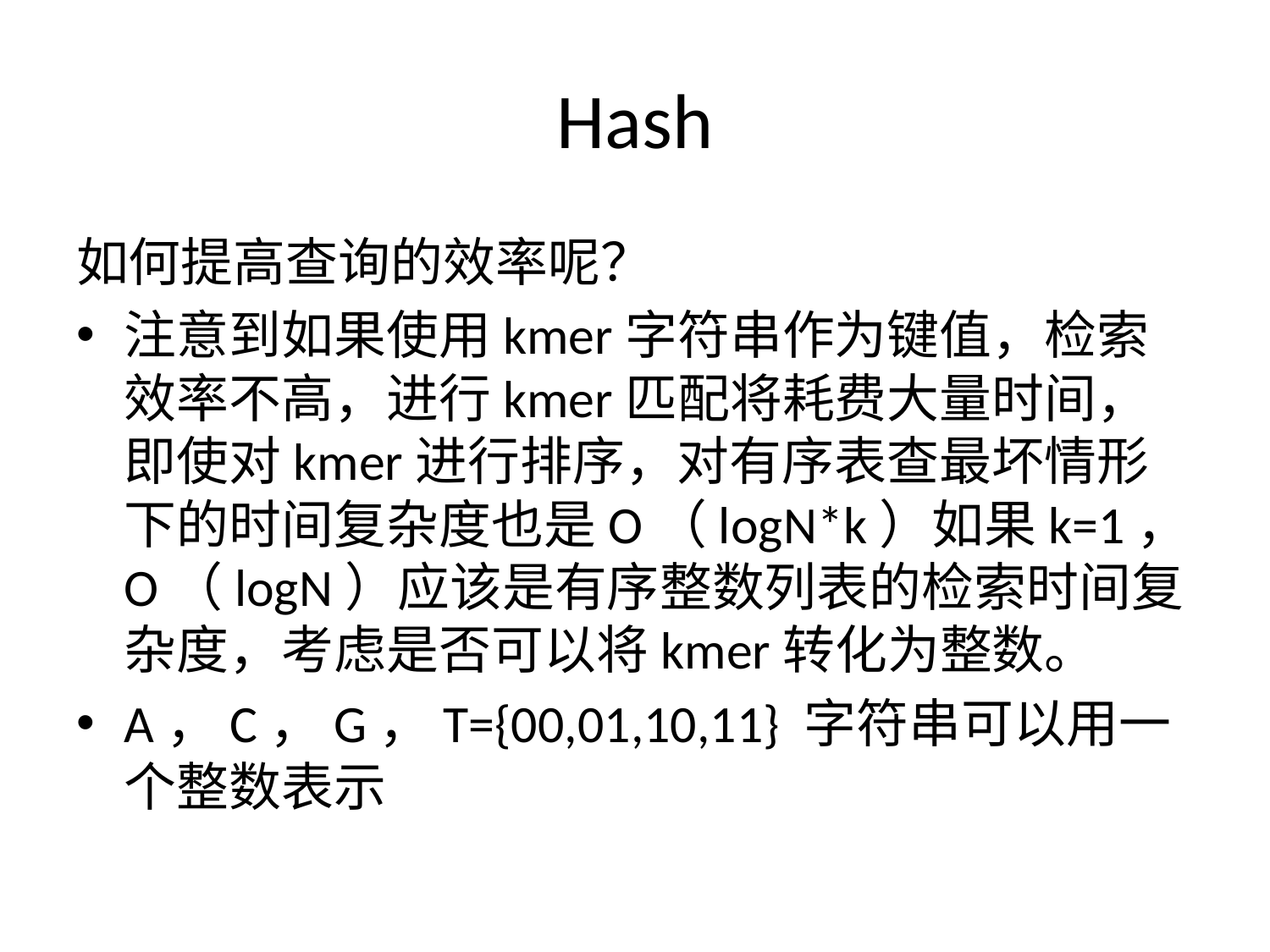

# Hash
如何提高查询的效率呢？
注意到如果使用kmer字符串作为键值，检索效率不高，进行kmer匹配将耗费大量时间，即使对kmer进行排序，对有序表查最坏情形下的时间复杂度也是O（logN*k）如果k=1，O（logN）应该是有序整数列表的检索时间复杂度，考虑是否可以将kmer转化为整数。
A，C，G，T={00,01,10,11} 字符串可以用一个整数表示